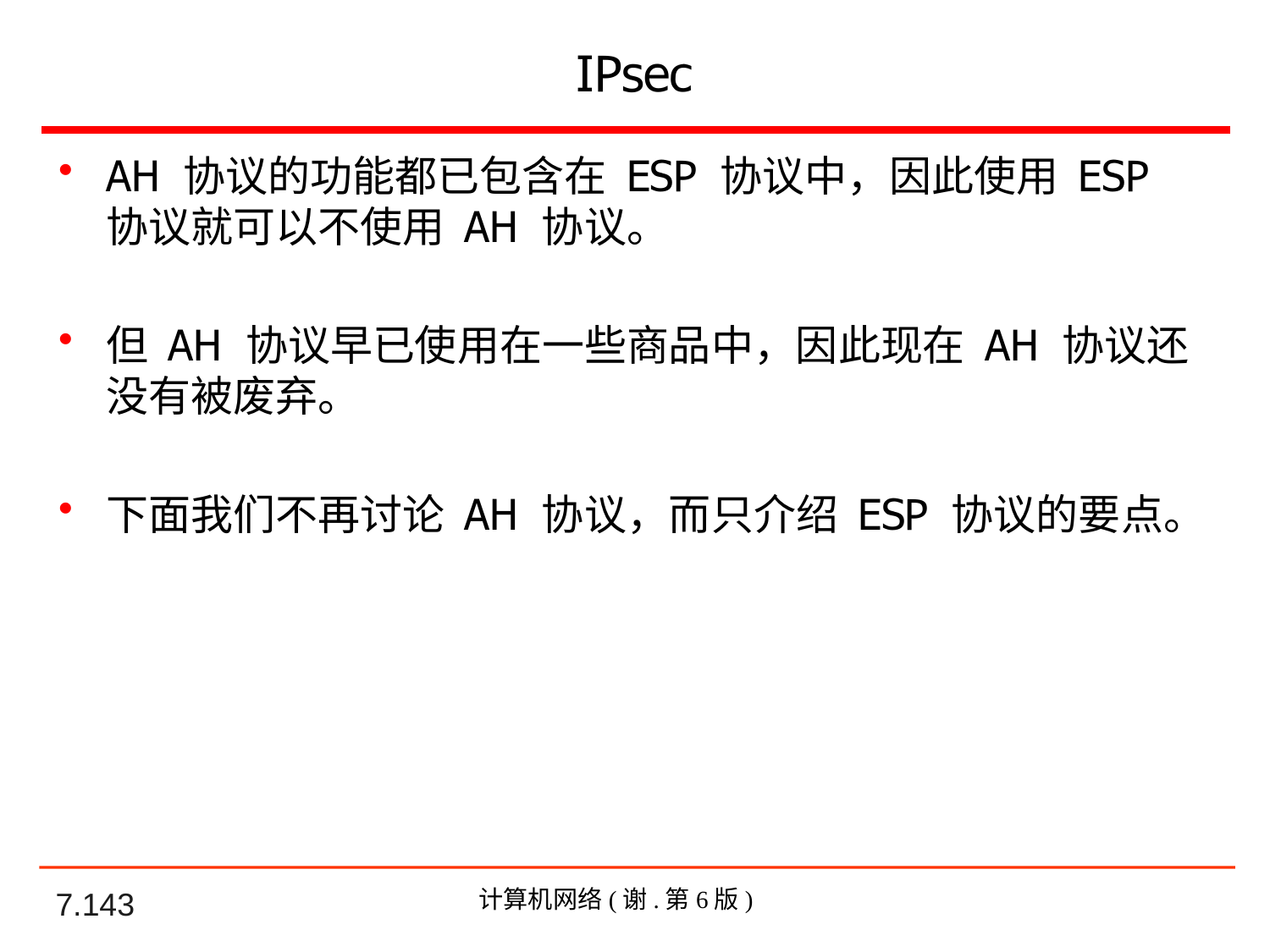

# IPsec
AH 协议的功能都已包含在 ESP 协议中，因此使用 ESP 协议就可以不使用 AH 协议。

但 AH 协议早已使用在一些商品中，因此现在 AH 协议还没有被废弃。

下面我们不再讨论 AH 协议，而只介绍 ESP 协议的要点。